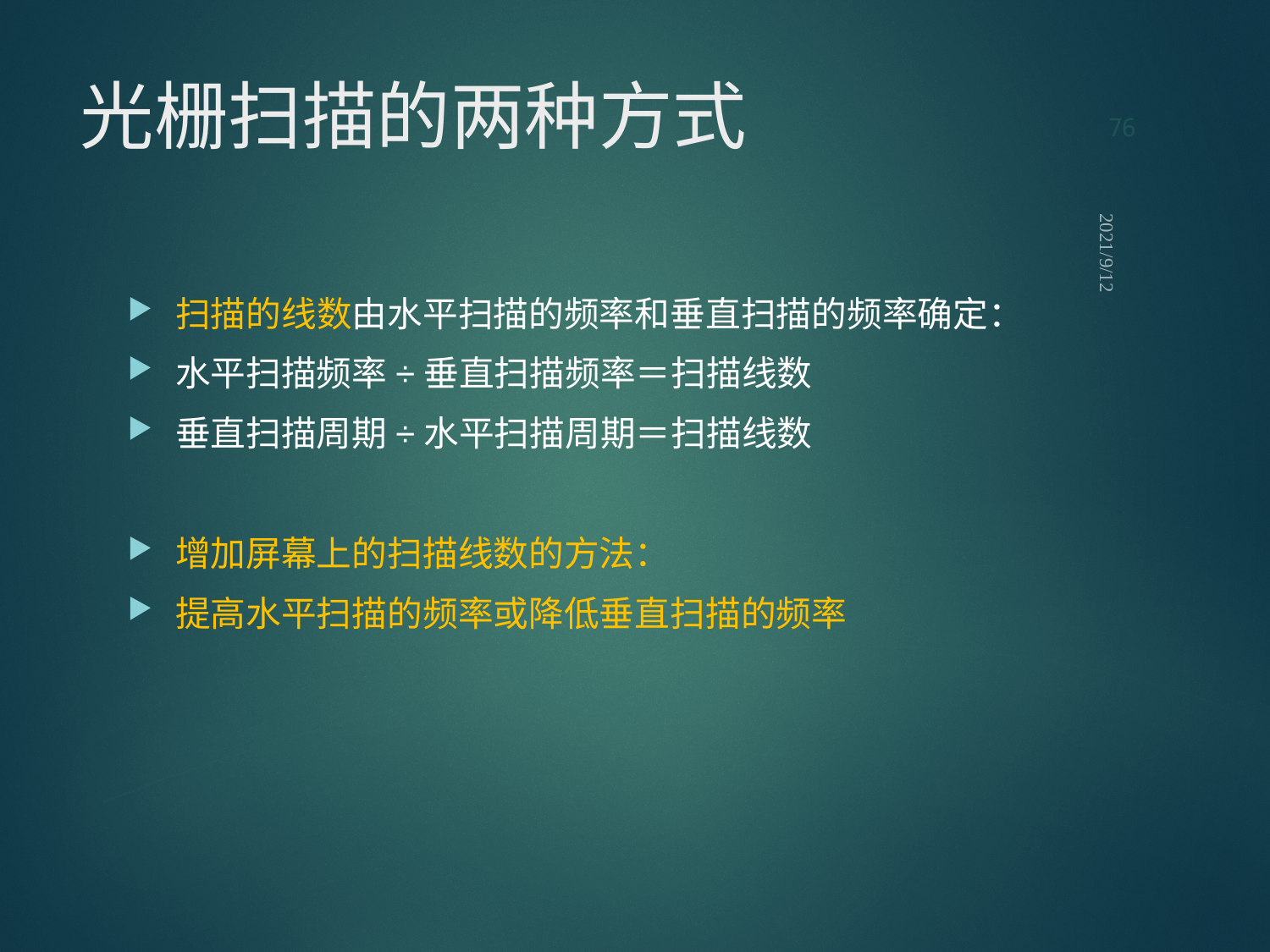

76
# 光栅扫描的两种方式
2021/9/12
扫描的线数由水平扫描的频率和垂直扫描的频率确定：
水平扫描频率÷垂直扫描频率＝扫描线数
垂直扫描周期÷水平扫描周期＝扫描线数

增加屏幕上的扫描线数的方法：
提高水平扫描的频率或降低垂直扫描的频率